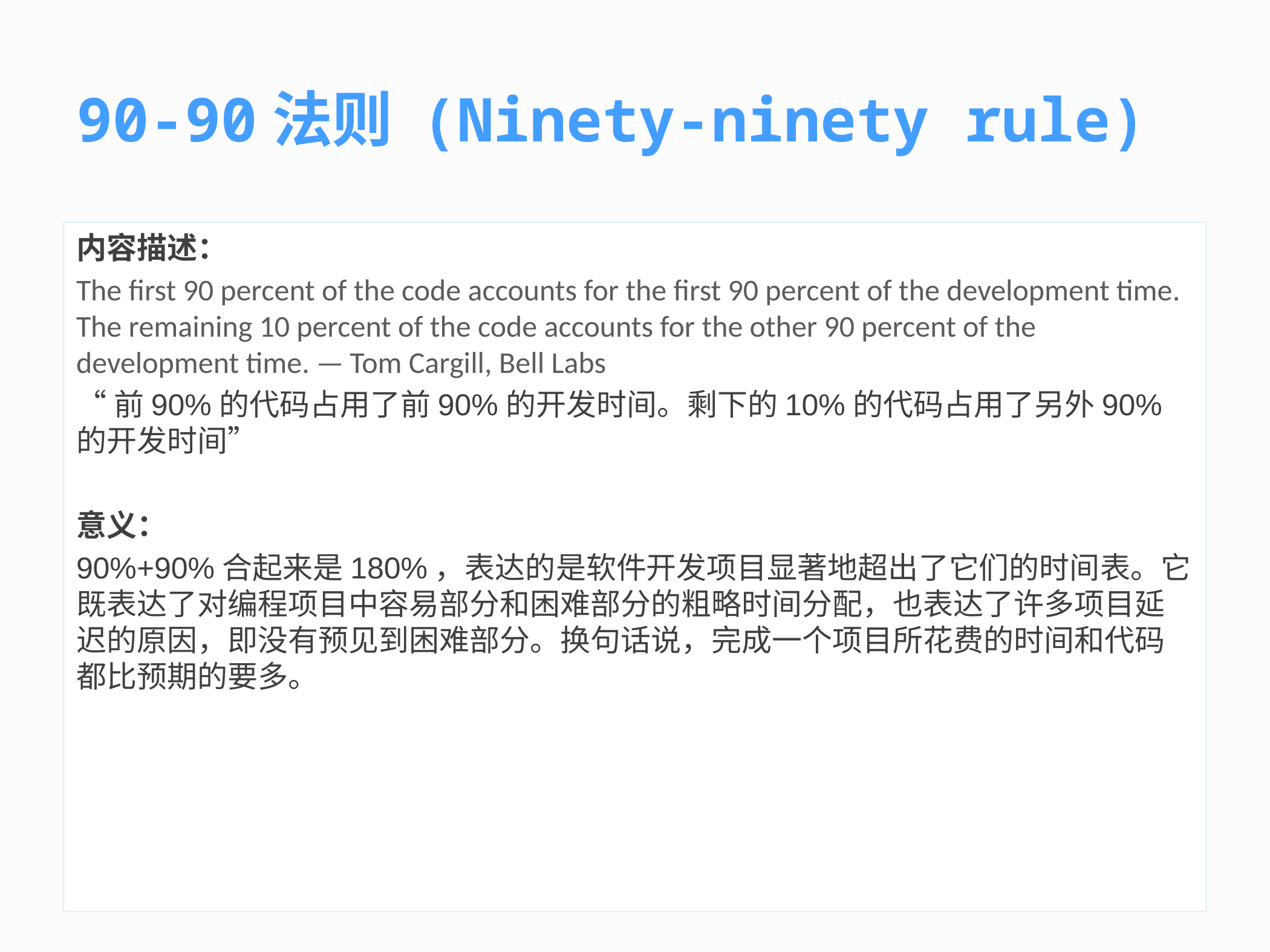

# 90-90法则 (Ninety-ninety rule)
内容描述：
The first 90 percent of the code accounts for the first 90 percent of the development time. The remaining 10 percent of the code accounts for the other 90 percent of the development time. — Tom Cargill, Bell Labs
“前90%的代码占用了前90%的开发时间。剩下的10%的代码占用了另外90%的开发时间”

意义：
90%+90%合起来是180%，表达的是软件开发项目显著地超出了它们的时间表。它既表达了对编程项目中容易部分和困难部分的粗略时间分配，也表达了许多项目延迟的原因，即没有预见到困难部分。换句话说，完成一个项目所花费的时间和代码都比预期的要多。